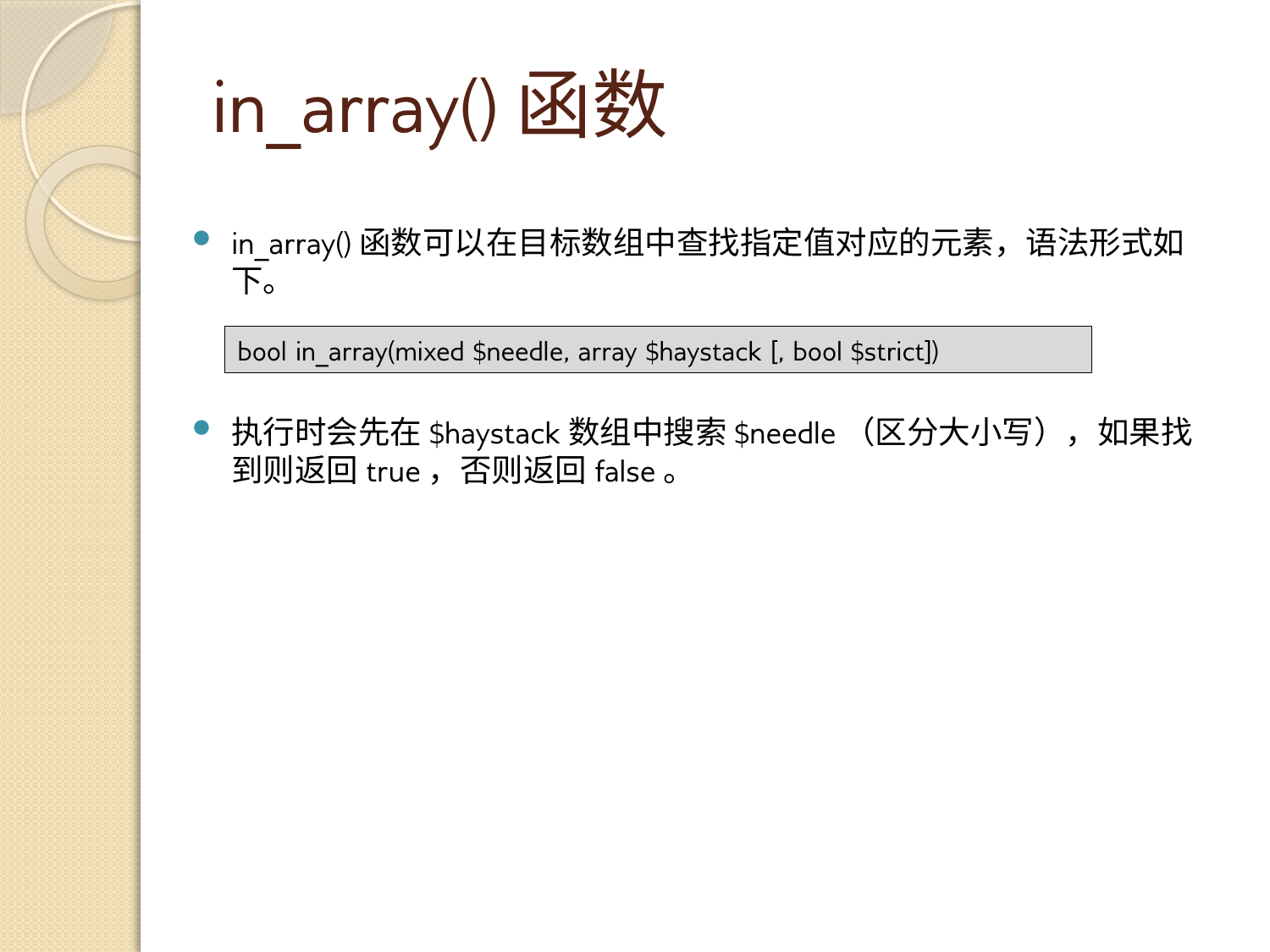

# in_array()函数
in_array()函数可以在目标数组中查找指定值对应的元素，语法形式如下。
bool in_array(mixed $needle, array $haystack [, bool $strict])
执行时会先在$haystack数组中搜索$needle（区分大小写），如果找到则返回true，否则返回false。